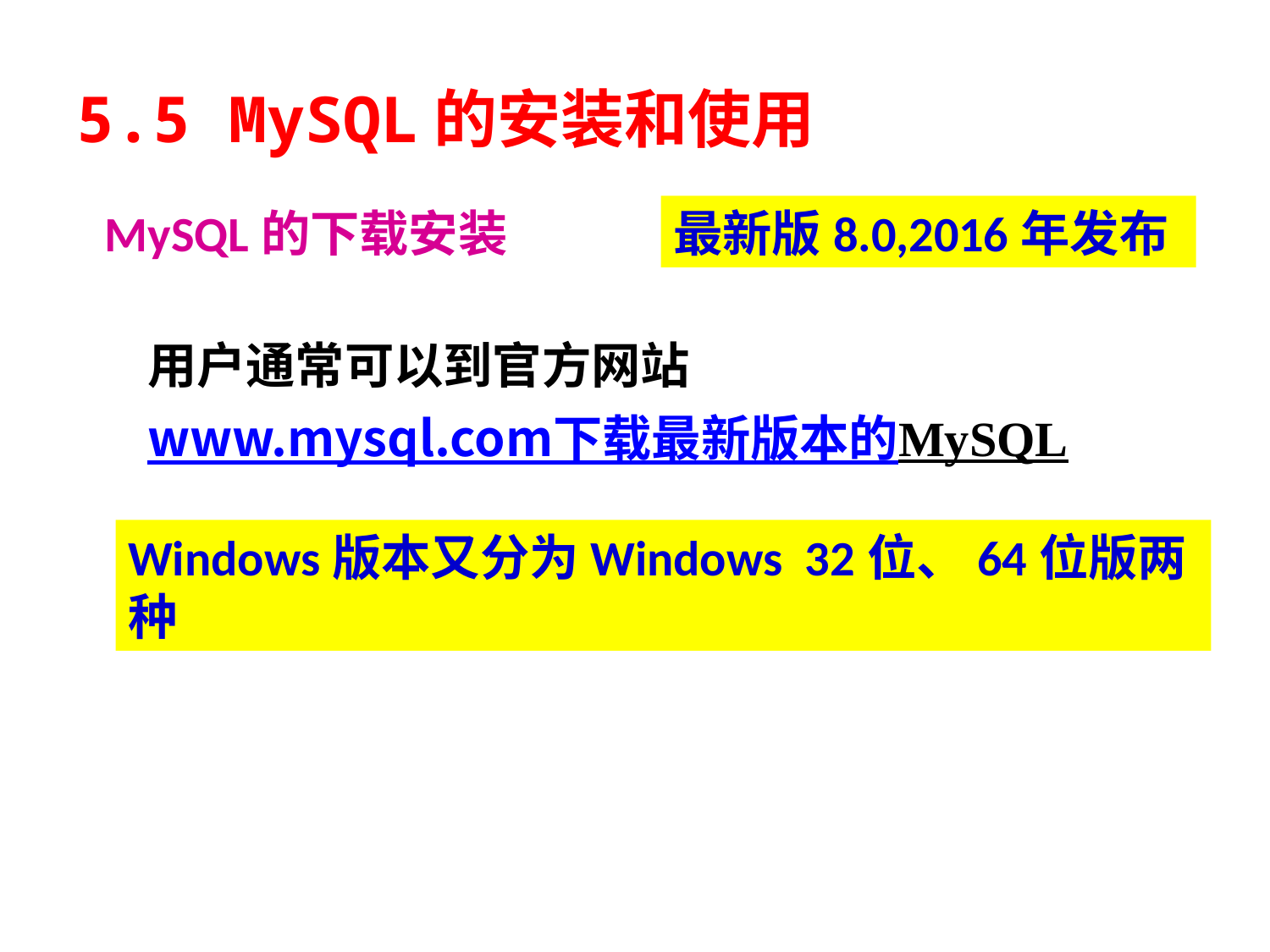

# 5.5 MySQL的安装和使用
MySQL的下载安装
最新版8.0,2016年发布
用户通常可以到官方网站www.mysql.com下载最新版本的MySQL。
Windows版本又分为Windows  32位、64位版两种